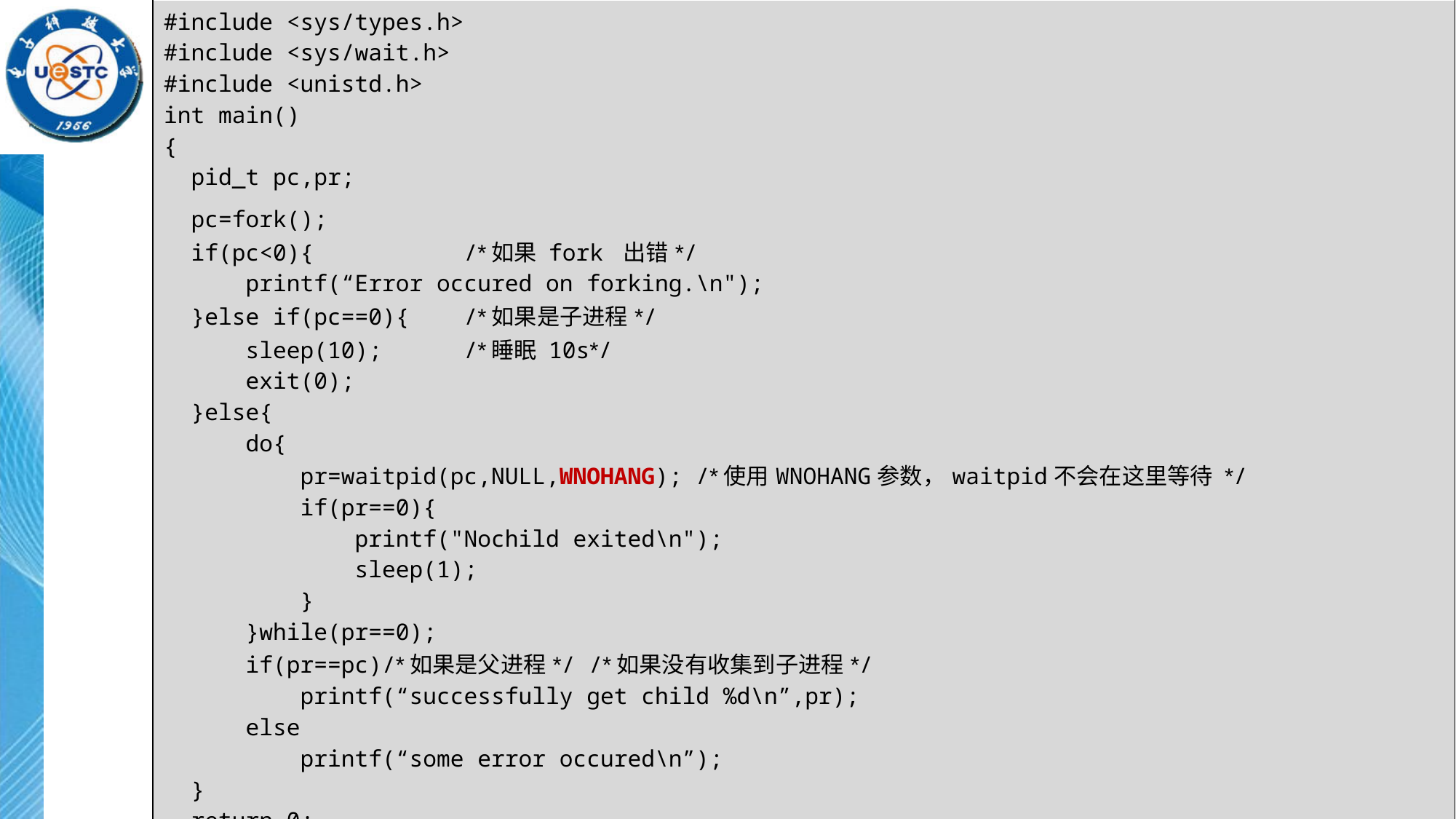

| #include <sys/types.h> #include <sys/wait.h> #include <unistd.h> int main() { pid\_t pc,pr; |
| --- |
| pc=fork(); if(pc<0){ /\*如果 fork 出错\*/ printf(“Error occured on forking.\n"); }else if(pc==0){ /\*如果是子进程\*/ sleep(10); /\*睡眠 10s\*/ exit(0); }else{ do{ pr=waitpid(pc,NULL,WNOHANG); /\*使用WNOHANG参数，waitpid不会在这里等待 \*/ if(pr==0){ printf("Nochild exited\n"); sleep(1); } }while(pr==0); if(pr==pc)/\*如果是父进程\*/ /\*如果没有收集到子进程\*/ printf(“successfully get child %d\n”,pr); else printf(“some error occured\n”); } return 0; } |